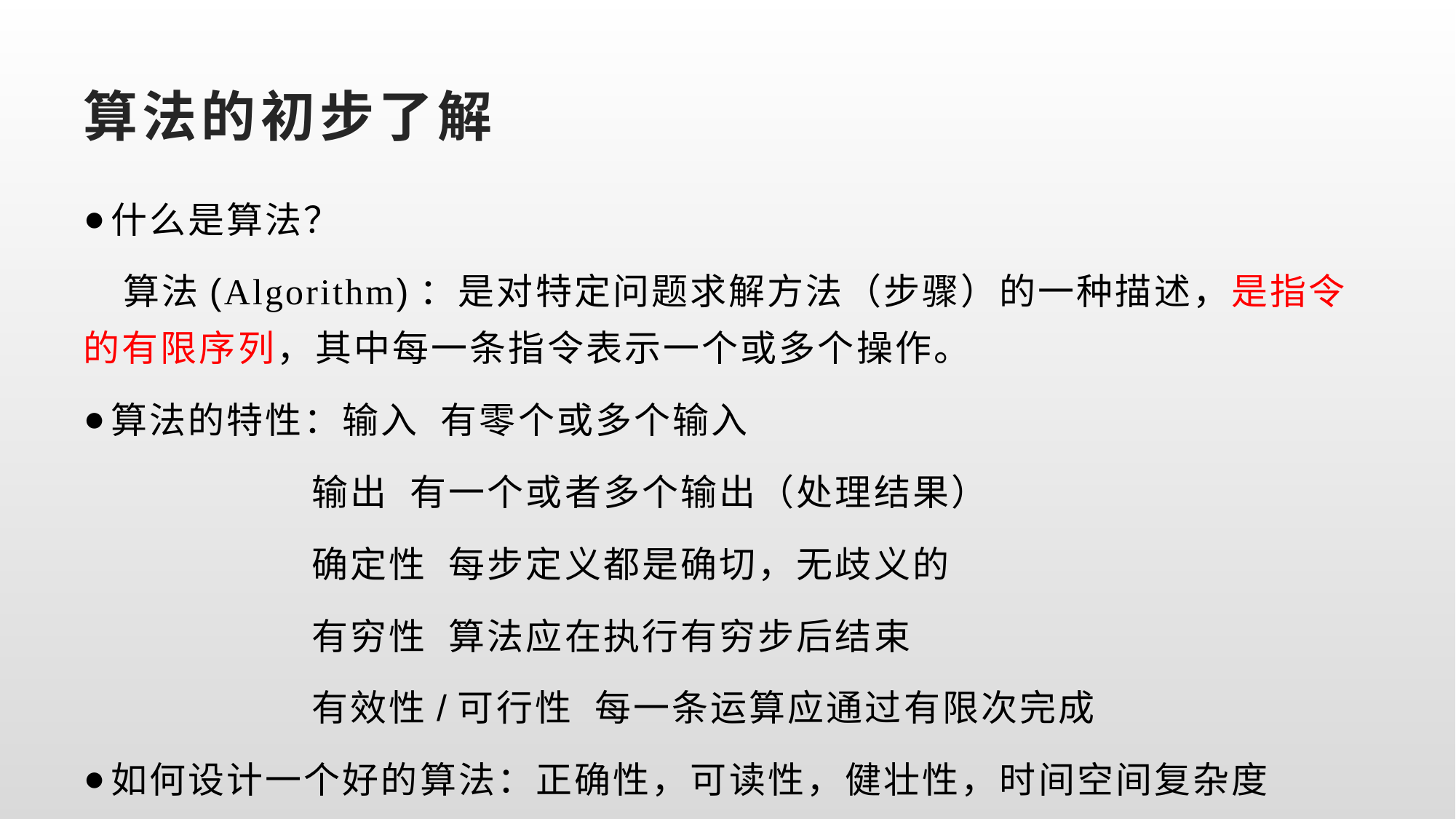

# 算法的初步了解
什么是算法？
   算法(Algorithm)：是对特定问题求解方法（步骤）的一种描述，是指令的有限序列，其中每一条指令表示一个或多个操作。
算法的特性：输入  有零个或多个输入
                     输出  有一个或者多个输出（处理结果）
                     确定性  每步定义都是确切，无歧义的
                     有穷性  算法应在执行有穷步后结束
                     有效性/可行性  每一条运算应通过有限次完成
如何设计一个好的算法：正确性，可读性，健壮性，时间空间复杂度